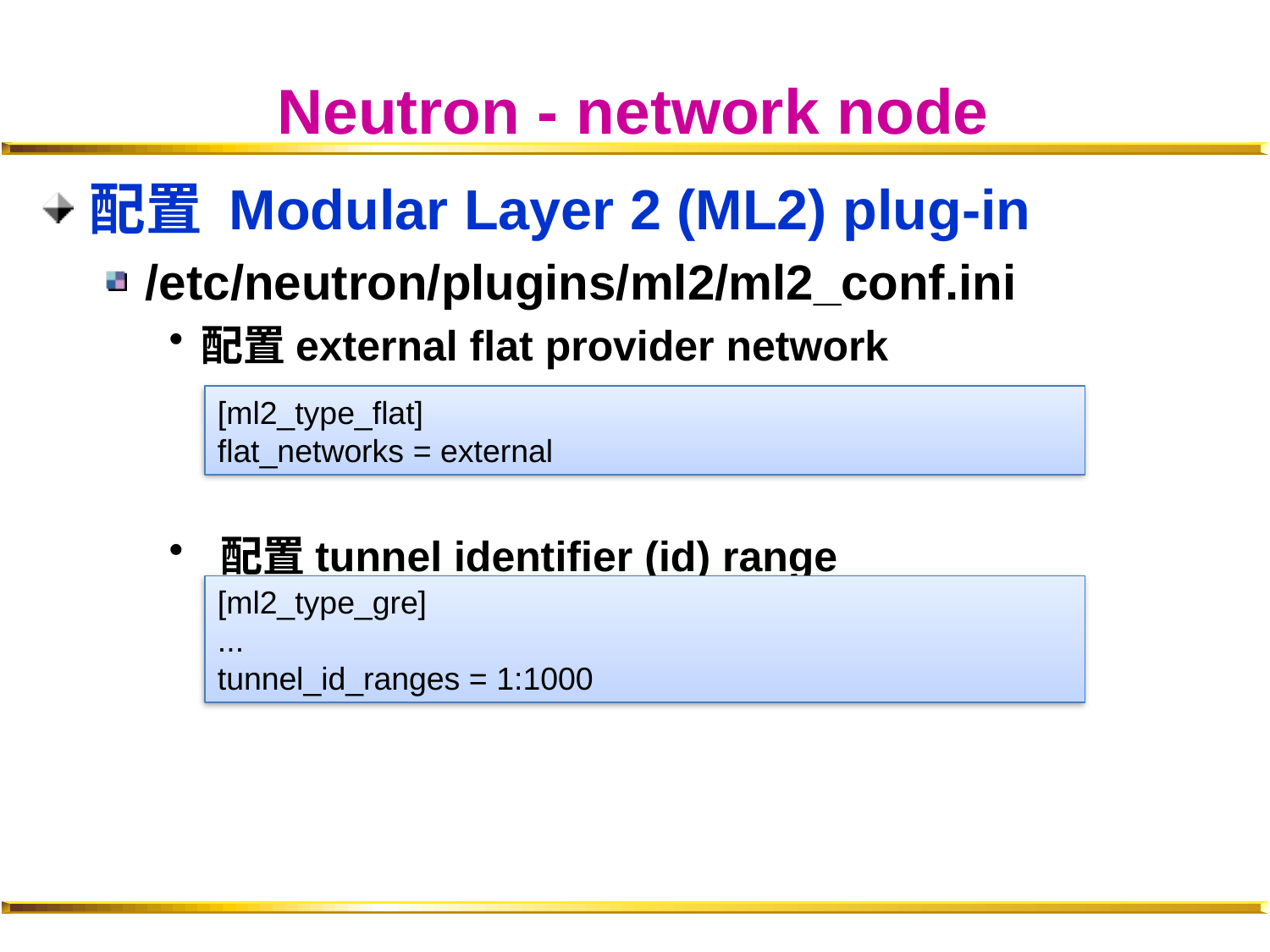

# Neutron - network node
配置 Modular Layer 2 (ML2) plug-in
/etc/neutron/plugins/ml2/ml2_conf.ini
配置external flat provider network

 配置tunnel identifier (id) range
[ml2_type_flat]
flat_networks = external
[ml2_type_gre]
...
tunnel_id_ranges = 1:1000